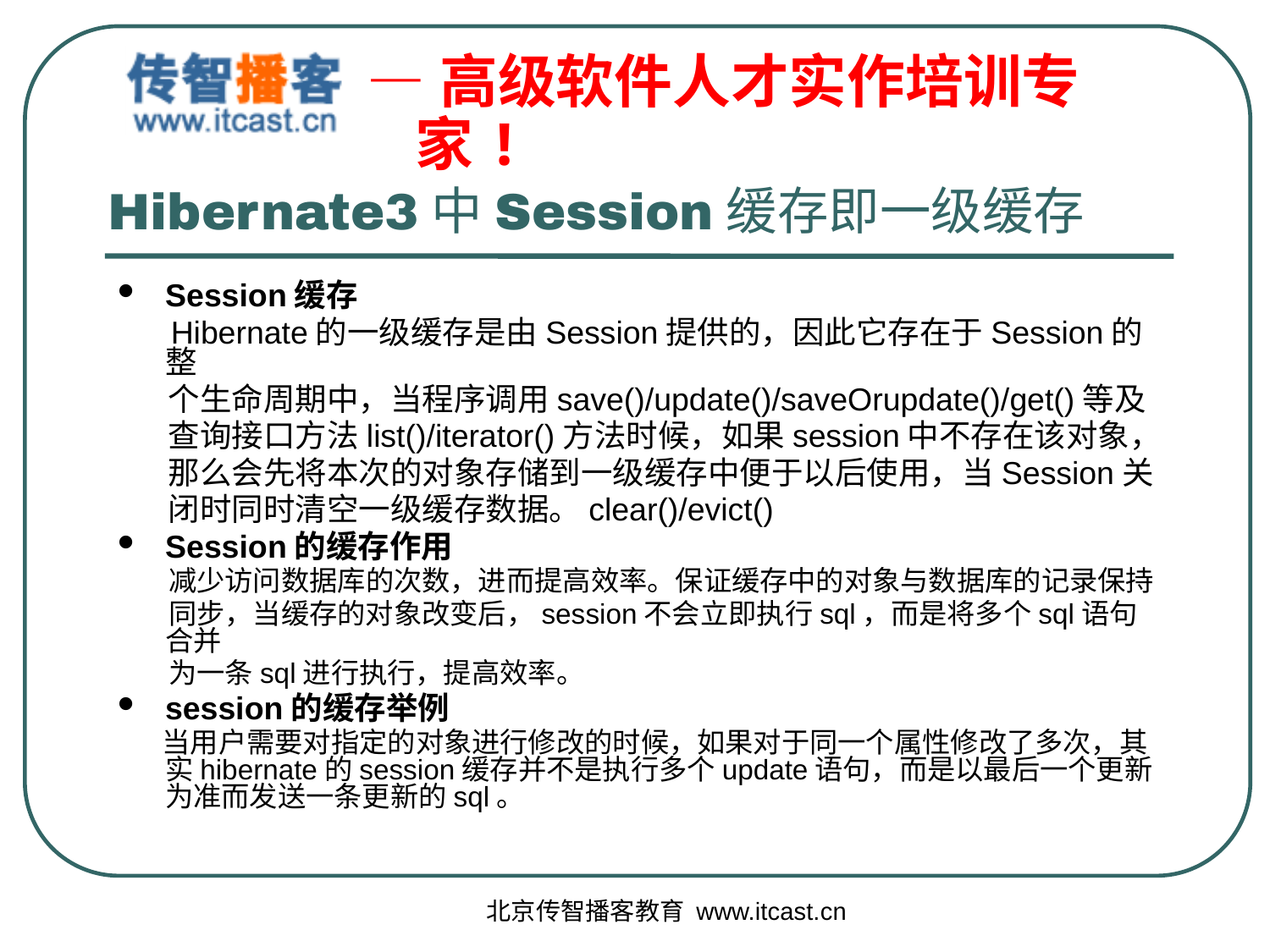

# Hibernate3中Session缓存即一级缓存
Session缓存
      Hibernate的一级缓存是由Session提供的，因此它存在于Session的整
      个生命周期中，当程序调用save()/update()/saveOrupdate()/get()等及
      查询接口方法list()/iterator()方法时候，如果session中不存在该对象，
      那么会先将本次的对象存储到一级缓存中便于以后使用，当Session关
      闭时同时清空一级缓存数据。clear()/evict()
Session的缓存作用
       减少访问数据库的次数，进而提高效率。保证缓存中的对象与数据库的记录保持
       同步，当缓存的对象改变后，session不会立即执行sql，而是将多个sql语句合并
       为一条sql进行执行，提高效率。
session的缓存举例
      当用户需要对指定的对象进行修改的时候，如果对于同一个属性修改了多次，其实hibernate的session缓存并不是执行多个update语句，而是以最后一个更新为准而发送一条更新的sql。
北京传智播客教育 www.itcast.cn